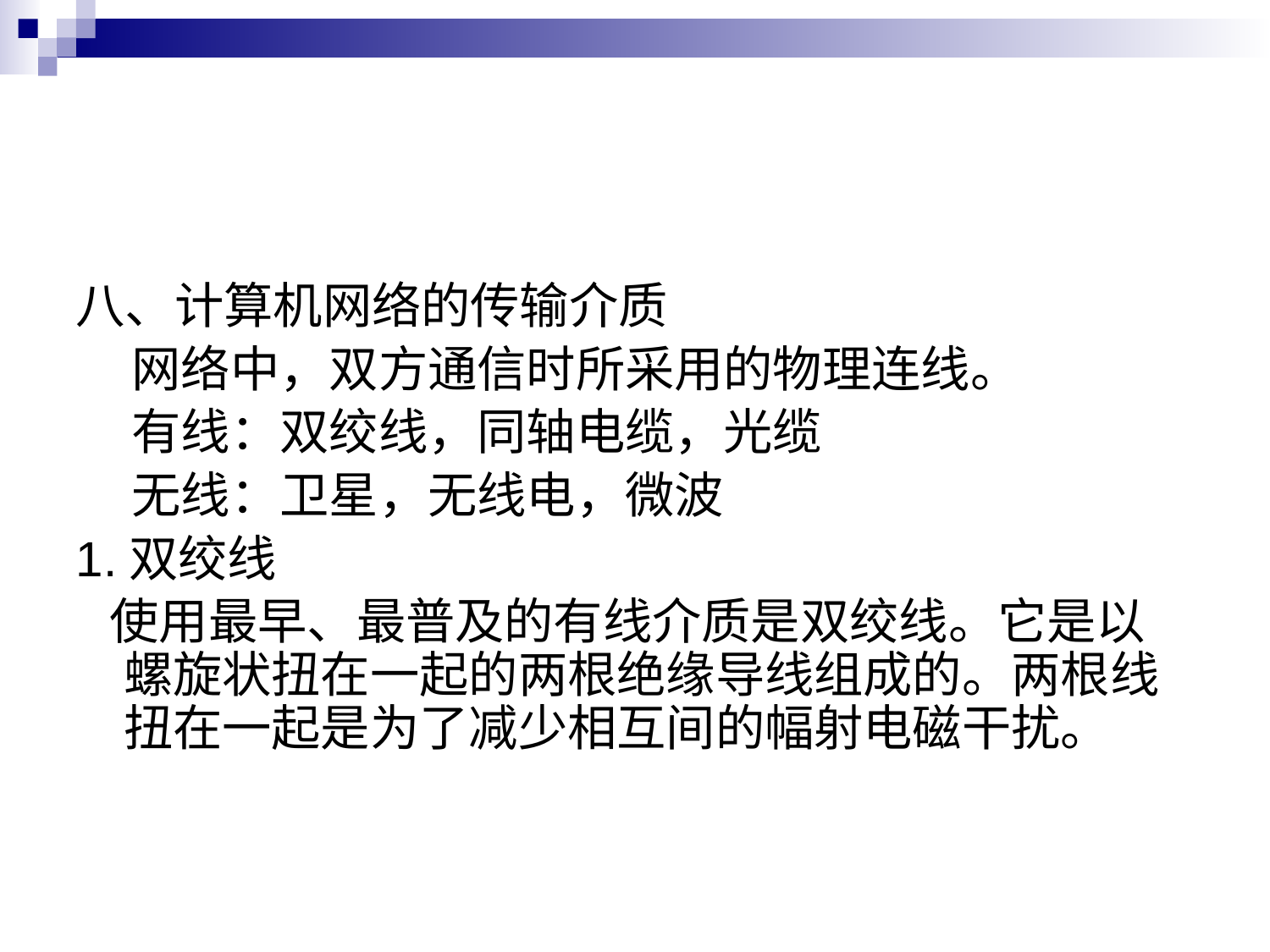

#
八、计算机网络的传输介质
    网络中，双方通信时所采用的物理连线。
    有线：双绞线，同轴电缆，光缆
    无线：卫星，无线电，微波
1.双绞线
  使用最早、最普及的有线介质是双绞线。它是以螺旋状扭在一起的两根绝缘导线组成的。两根线扭在一起是为了减少相互间的幅射电磁干扰。